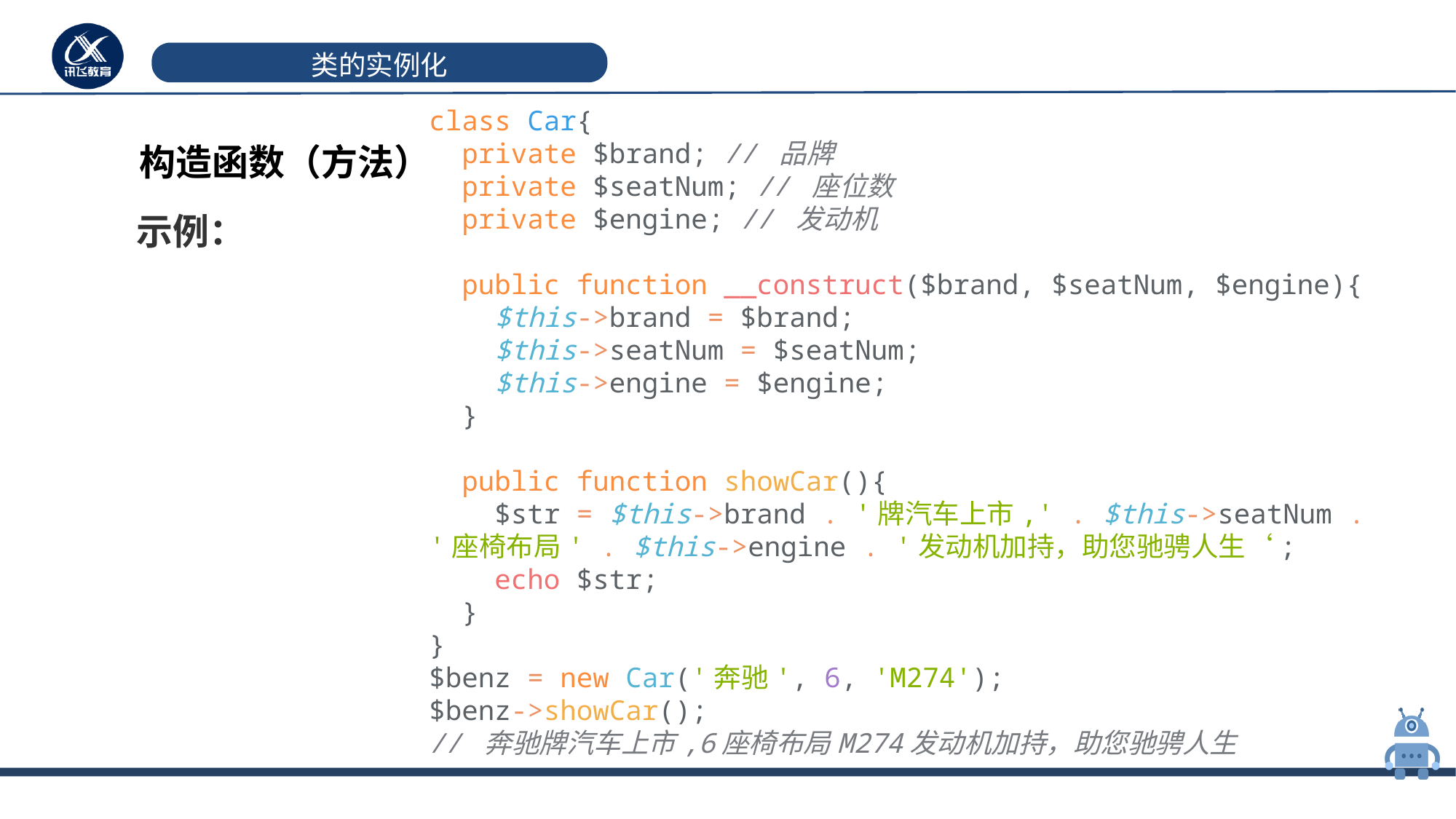

# 类的实例化
class Car{
  private $brand; // 品牌
  private $seatNum; // 座位数
  private $engine; // 发动机
  public function __construct($brand, $seatNum, $engine){
    $this->brand = $brand;
    $this->seatNum = $seatNum;
    $this->engine = $engine;
  }
  public function showCar(){
    $str = $this->brand . '牌汽车上市,' . $this->seatNum . '座椅布局' . $this->engine . '发动机加持，助您驰骋人生‘;
    echo $str;
  }
}
$benz = new Car('奔驰', 6, 'M274');
$benz->showCar();
// 奔驰牌汽车上市,6座椅布局M274发动机加持，助您驰骋人生
构造函数（方法）
示例：